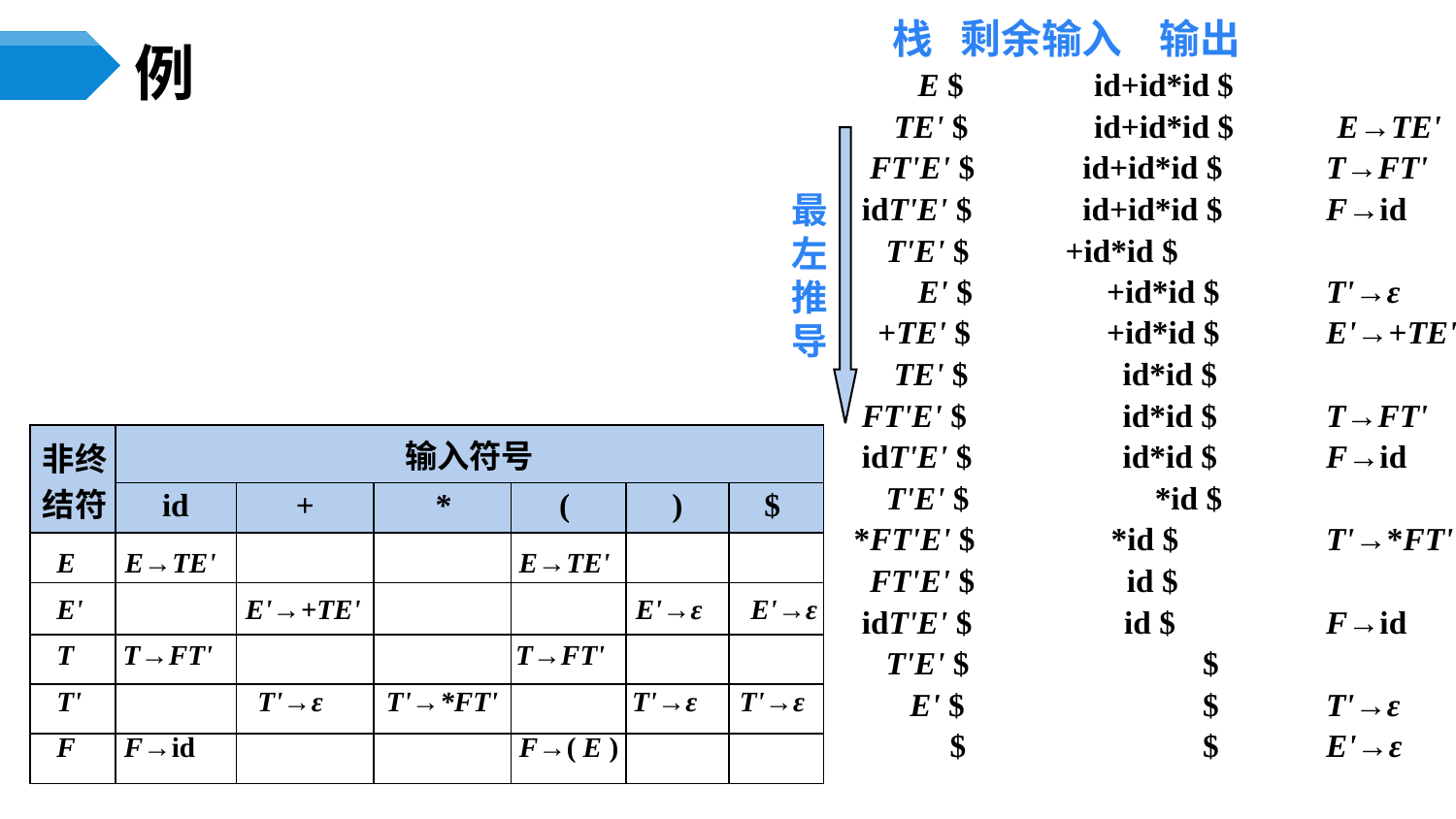

栈   剩余输入    输出
         E $	      id+id*id $
      TE' $ 	      id+id*id $ 	E→TE'
   FT'E' $ 	      id+id*id $ 	T→FT'
  idT'E' $ 	      id+id*id $ 	F→id
     T'E' $            +id*id $
         E' $ 	         +id*id $ 	T'→ε
    +TE' $	         +id*id $ 	E'→+TE'
      TE' $	           id*id $
  FT'E' $ 	           id*id $ 	T→FT'
  idT'E' $	           id*id $ 	F→id
     T'E' $ 	               *id $
 *FT'E' $                 *id $ 	T'→*FT'
   FT'E' $                   id $
  idT'E' $                   id $ 	F→id
     T'E' $	                     $
        E' $ 	                     $ 	T'→ε
             $ 	                     $     	E'→ε
# 例

最
左
推
导
|  | 输入符号 |  |  |  |  |  |
| --- | --- | --- | --- | --- | --- | --- |
|  | id | + | \* | ( | ) | $ |
|  |  |  |  |  |  |  |
|  |  |  |  |  |  |  |
|  |  |  |  |  |  |  |
|  |  |  |  |  |  |  |
|  |  |  |  |  |  |  |
非终
结符
E       E→TE'                                           E→TE'
E'                       E'→+TE'                                       E'→ε      E'→ε
T       T→FT'                                           T→FT'
T'                         T'→ε         T'→*FT'                   T'→ε      T'→ε
F       F→id                                              F→( E )